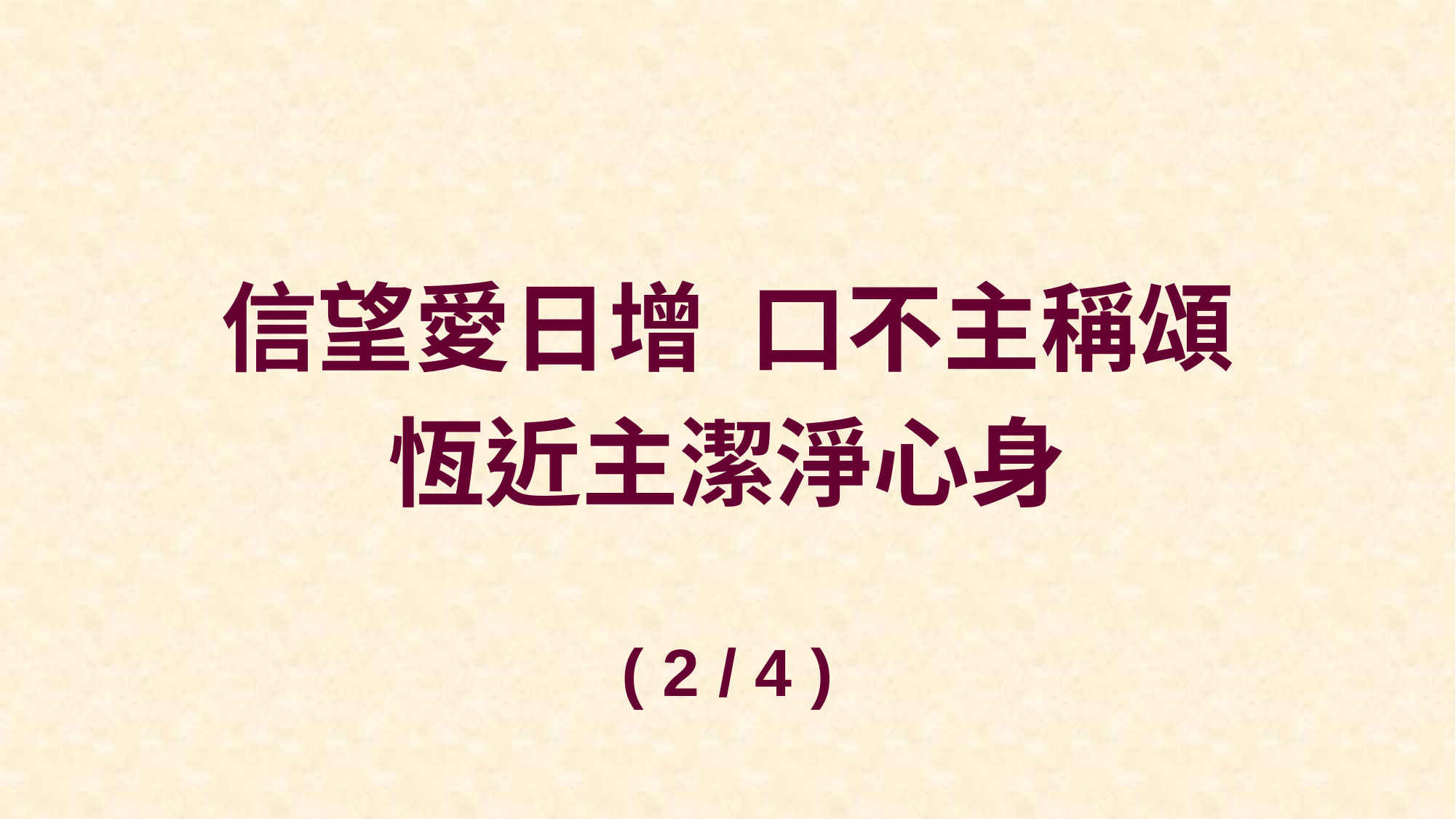

信望愛日增  口不主稱頌
恆近主潔淨心身
( 2 / 4 )